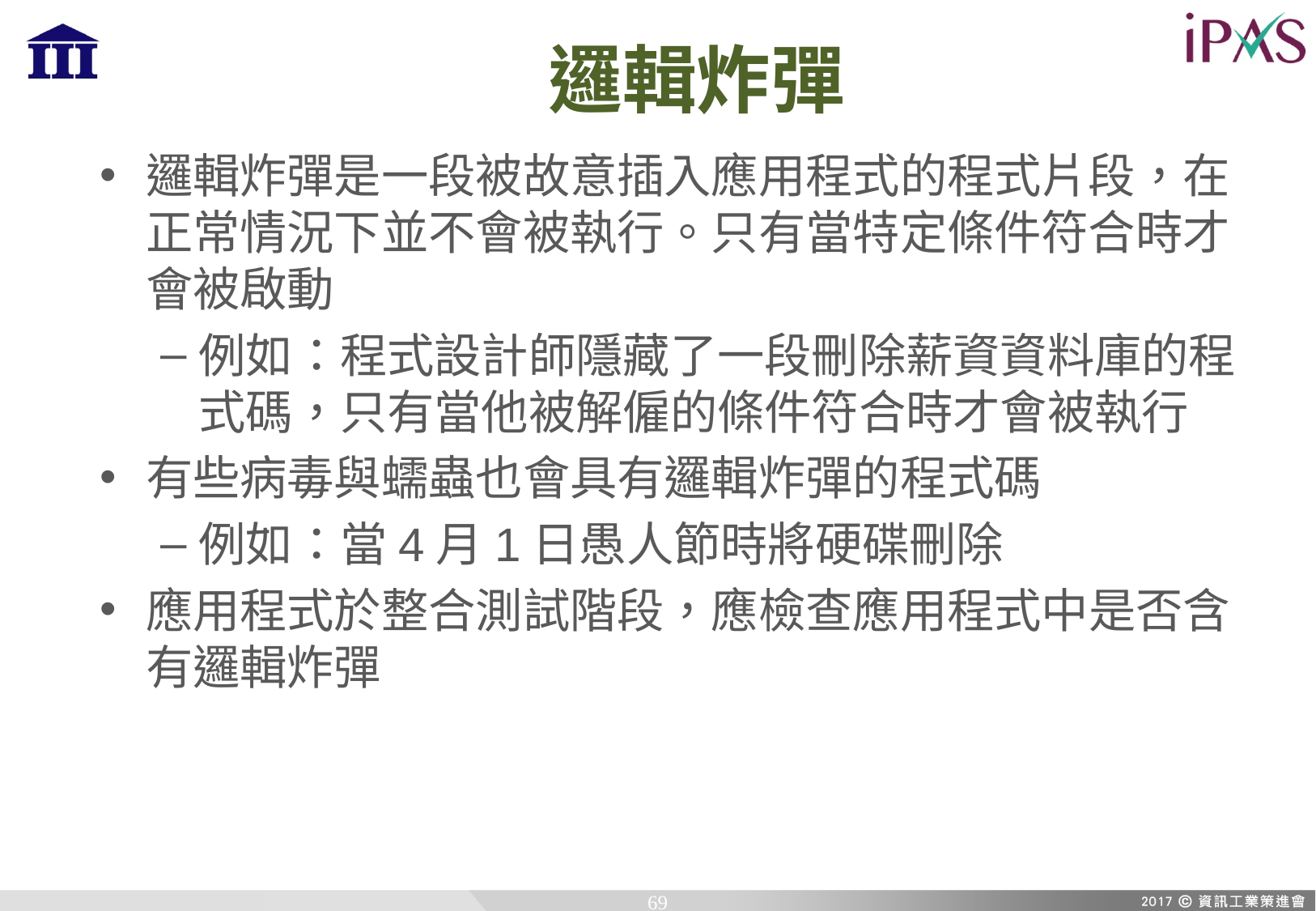

# 邏輯炸彈
邏輯炸彈是一段被故意插入應用程式的程式片段，在正常情況下並不會被執行。只有當特定條件符合時才會被啟動
例如：程式設計師隱藏了一段刪除薪資資料庫的程式碼，只有當他被解僱的條件符合時才會被執行
有些病毒與蠕蟲也會具有邏輯炸彈的程式碼
例如：當4月1日愚人節時將硬碟刪除
應用程式於整合測試階段，應檢查應用程式中是否含有邏輯炸彈
69